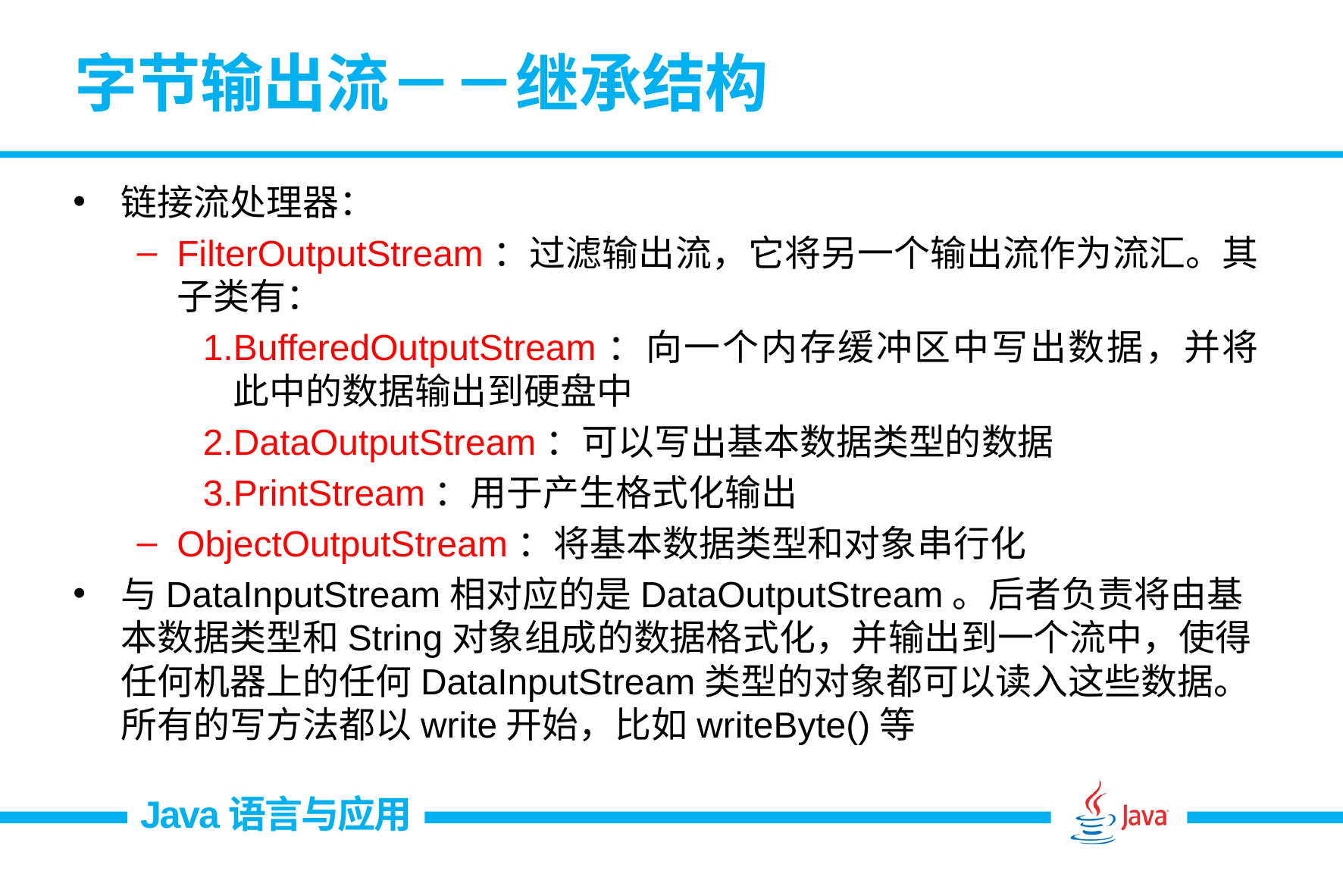

# 字节输出流－－继承结构
链接流处理器：
FilterOutputStream：过滤输出流，它将另一个输出流作为流汇。其子类有：
BufferedOutputStream：向一个内存缓冲区中写出数据，并将此中的数据输出到硬盘中
DataOutputStream：可以写出基本数据类型的数据
PrintStream：用于产生格式化输出
ObjectOutputStream：将基本数据类型和对象串行化
与DataInputStream相对应的是DataOutputStream。后者负责将由基本数据类型和String对象组成的数据格式化，并输出到一个流中，使得任何机器上的任何DataInputStream类型的对象都可以读入这些数据。所有的写方法都以write开始，比如writeByte()等
50